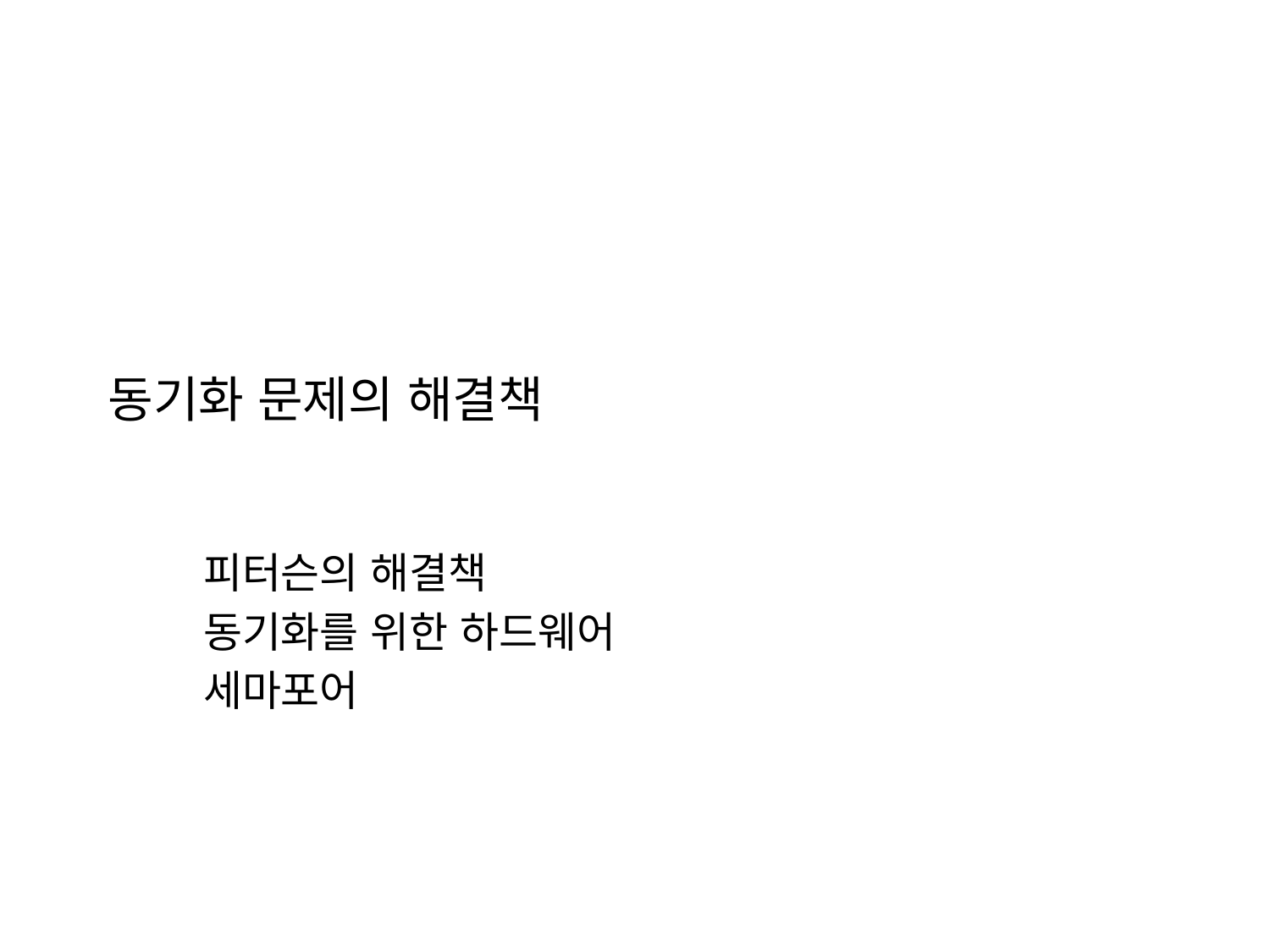

# 동기화 문제의 해결책
피터슨의 해결책
동기화를 위한 하드웨어
세마포어